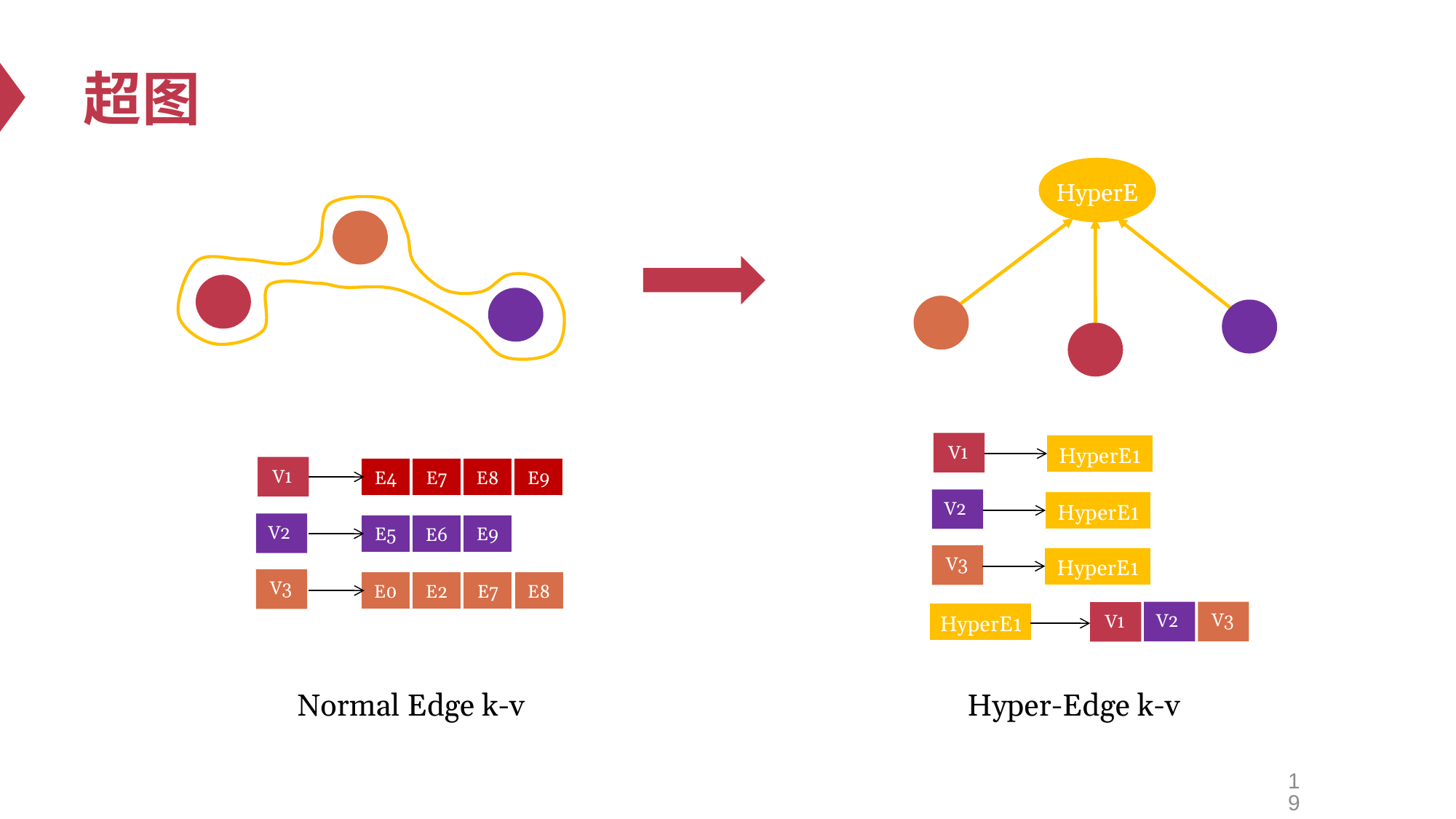

# 超图

HyperE

V1

HyperE1

V2

HyperE1

V3

HyperE1

V2

V3

V1

HyperE1

V1
E4
E8
E7
E9

V2
E5
E9
E6

V3
E0
E7
E2
E8
Hyper-Edge k-v
Normal Edge k-v
19